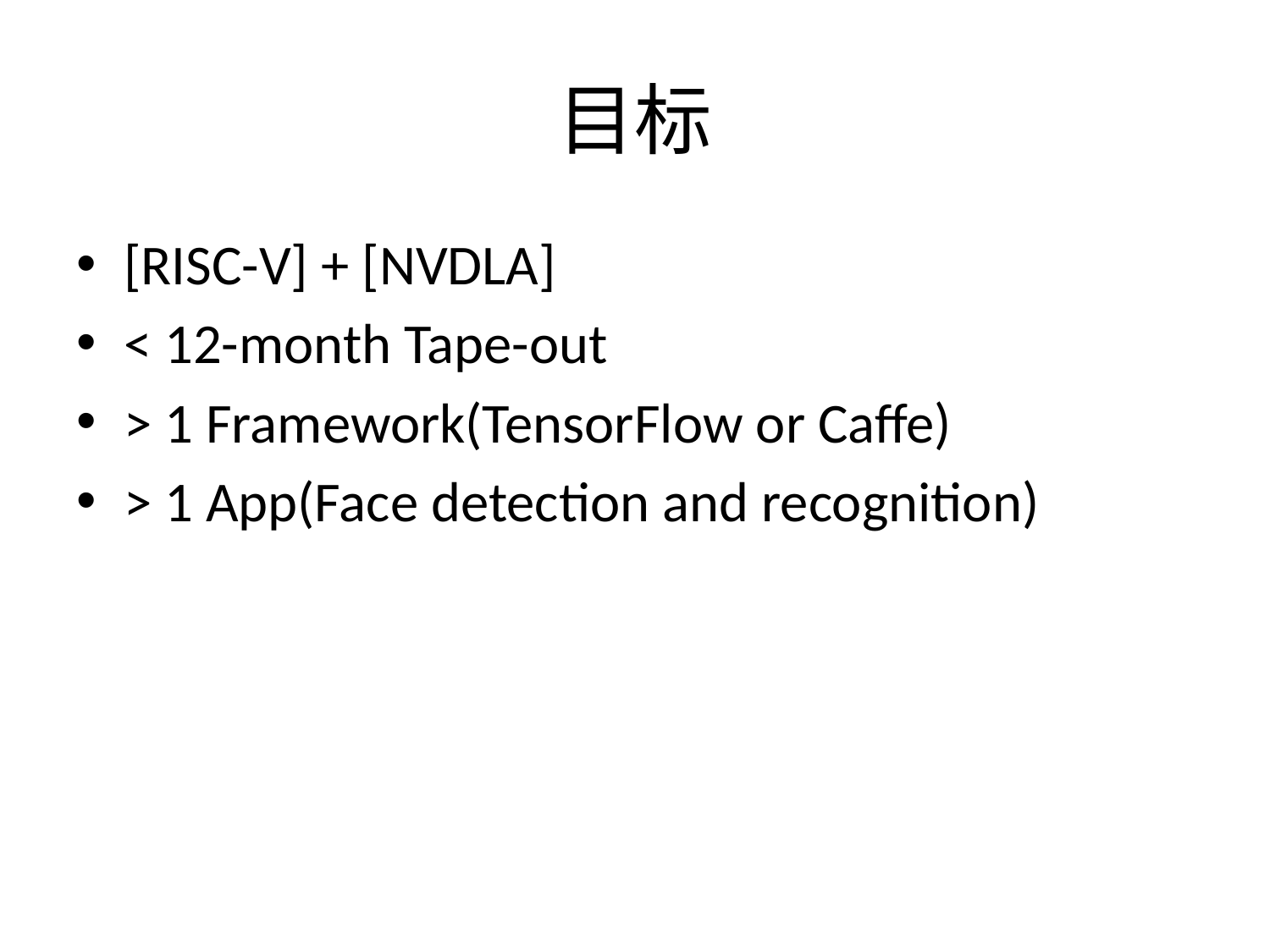

# 目标
[RISC-V] + [NVDLA]
< 12-month Tape-out
> 1 Framework(TensorFlow or Caffe)
> 1 App(Face detection and recognition)